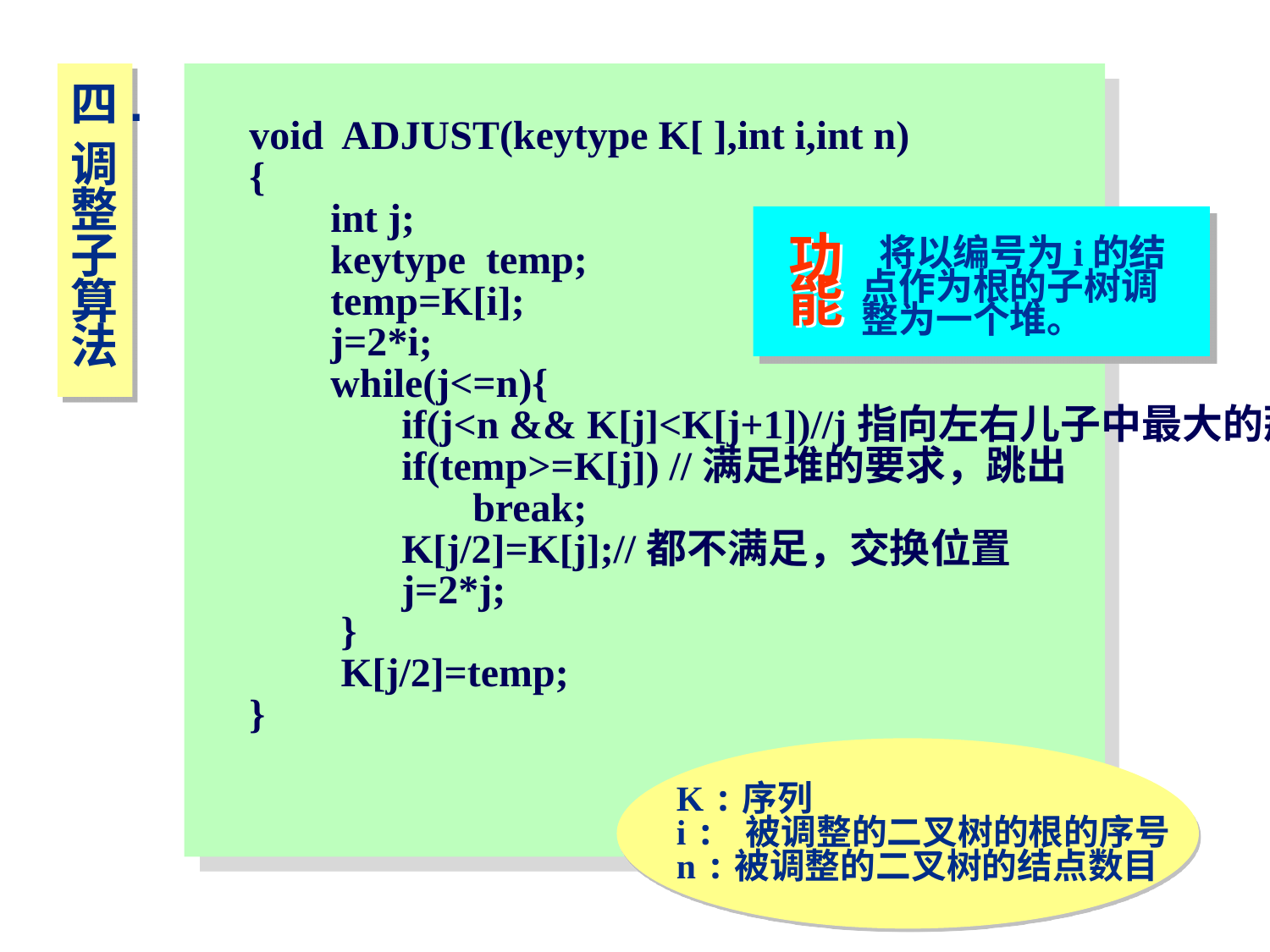

void  ADJUST(keytype K[ ],int i,int n)
{
        int j;
        keytype  temp;
        temp=K[i];
        j=2*i;
        while(j<=n){
               if(j<n && K[j]<K[j+1])//j指向左右儿子中最大的那个
               if(temp>=K[j]) //满足堆的要求，跳出
                      break;
               K[j/2]=K[j];//都不满足，交换位置
               j=2*j;
         }
         K[j/2]=temp;
}

四.
调
整
子
算
法

 将以编号为i的结
点作为根的子树调
整为一个堆。
功
能

K :序列
i : 被调整的二叉树的根的序号
n :被调整的二叉树的结点数目